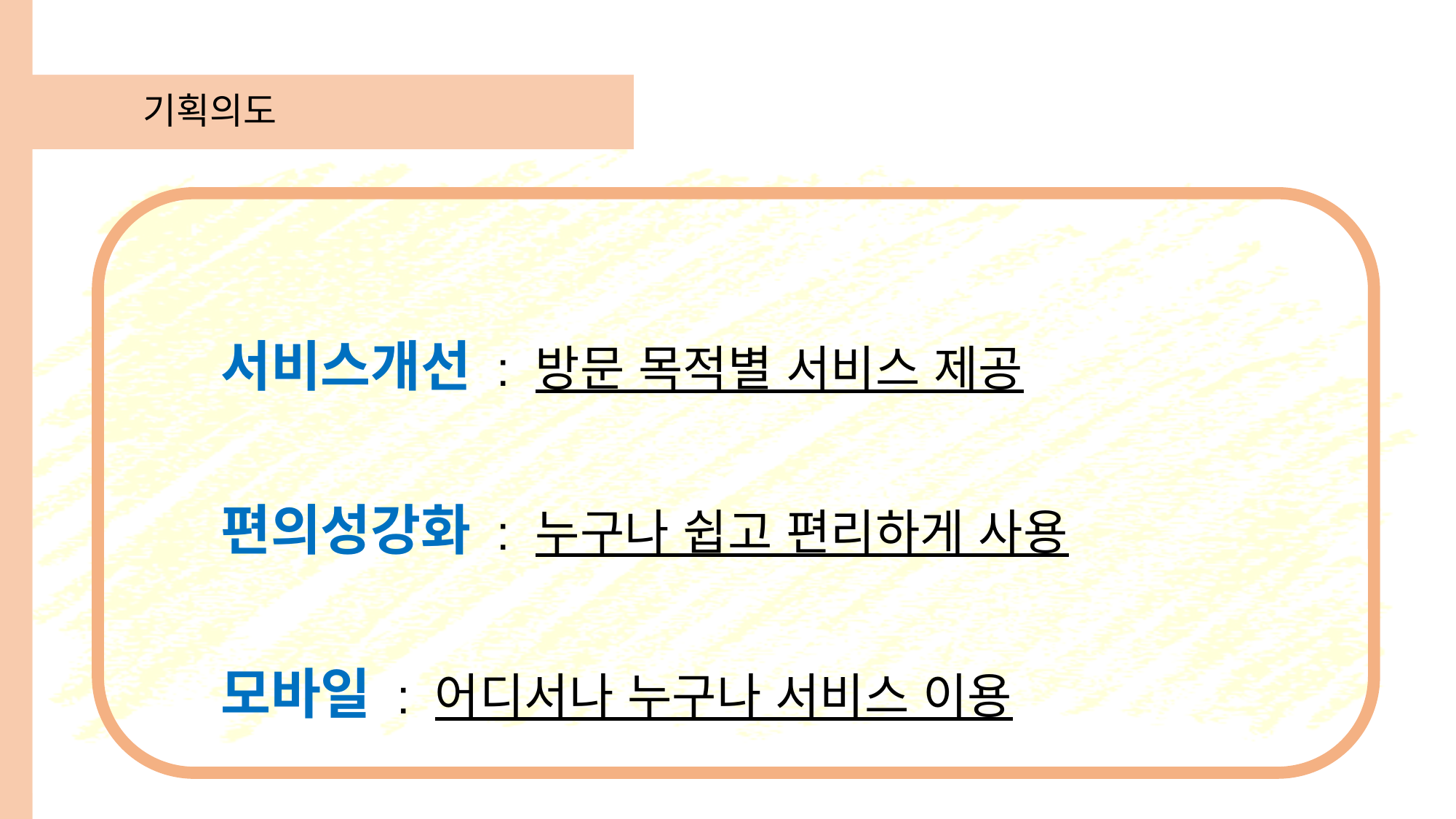

기획의도
ㅇ
서비스개선 : 방문 목적별 서비스 제공
편의성강화 : 누구나 쉽고 편리하게 사용
모바일 : 어디서나 누구나 서비스 이용